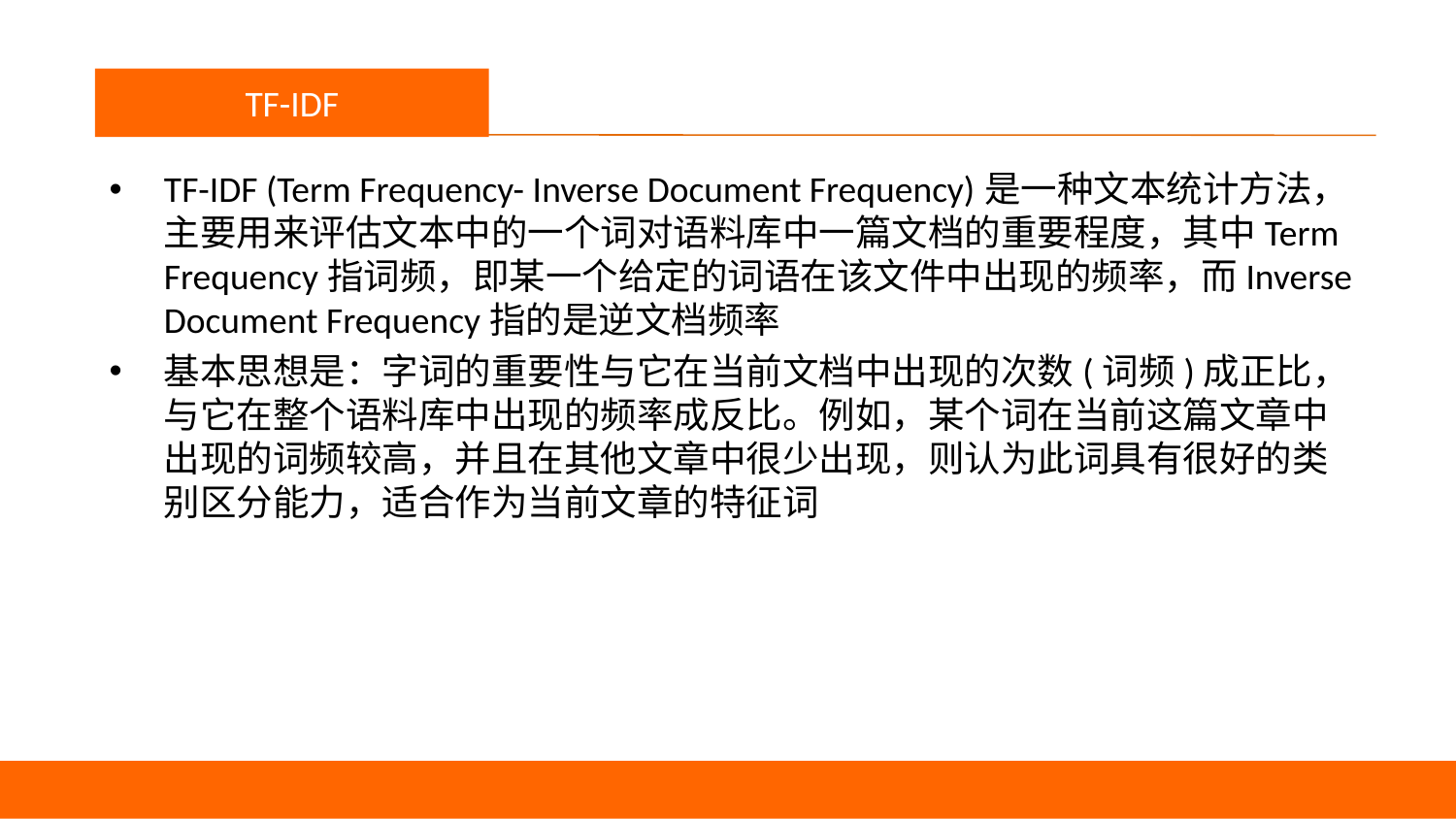

议程
TF-IDF

TF-IDF (Term Frequency- Inverse Document Frequency)是一种文本统计方法，主要用来评估文本中的一个词对语料库中一篇文档的重要程度，其中Term Frequency指词频，即某一个给定的词语在该文件中出现的频率，而Inverse Document Frequency指的是逆文档频率
基本思想是：字词的重要性与它在当前文档中出现的次数(词频)成正比，与它在整个语料库中出现的频率成反比。例如，某个词在当前这篇文章中出现的词频较高，并且在其他文章中很少出现，则认为此词具有很好的类别区分能力，适合作为当前文章的特征词